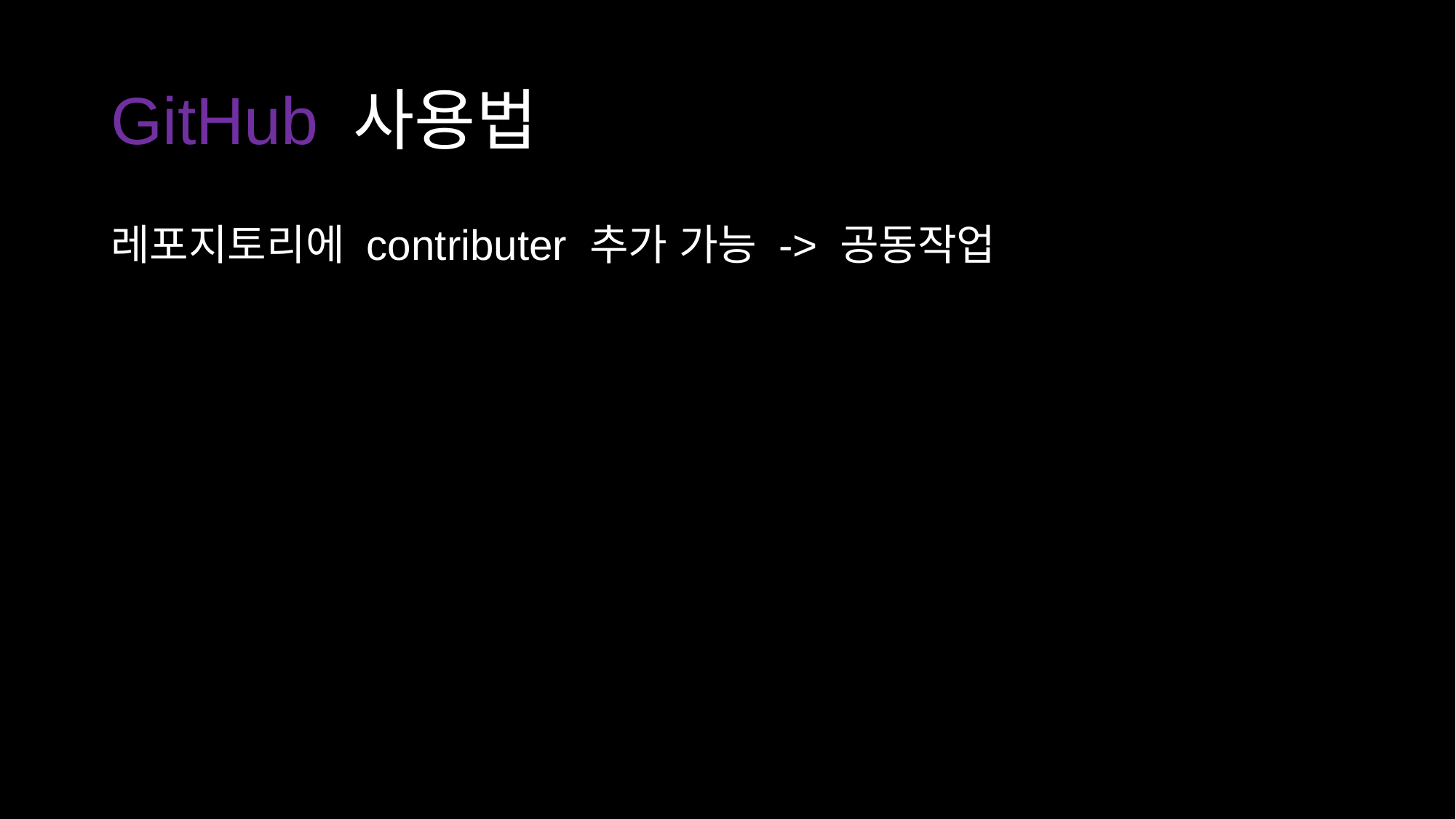

# GitHub 사용법
레포지토리에 contributer 추가 가능 -> 공동작업